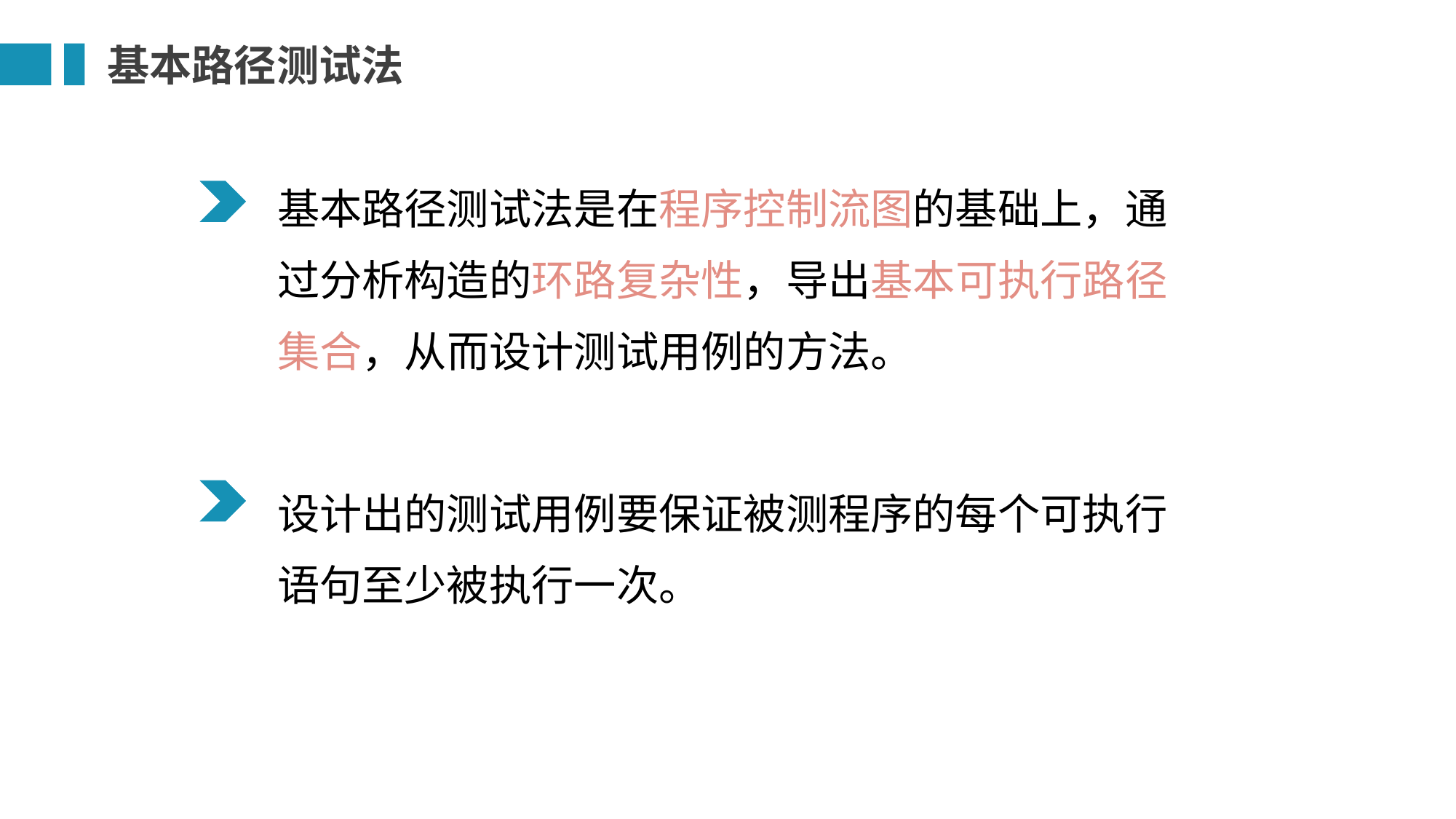

基本路径测试法

基本路径测试法是在程序控制流图的基础上，通过分析构造的环路复杂性，导出基本可执行路径集合，从而设计测试用例的方法。

设计出的测试用例要保证被测程序的每个可执行语句至少被执行一次。

82